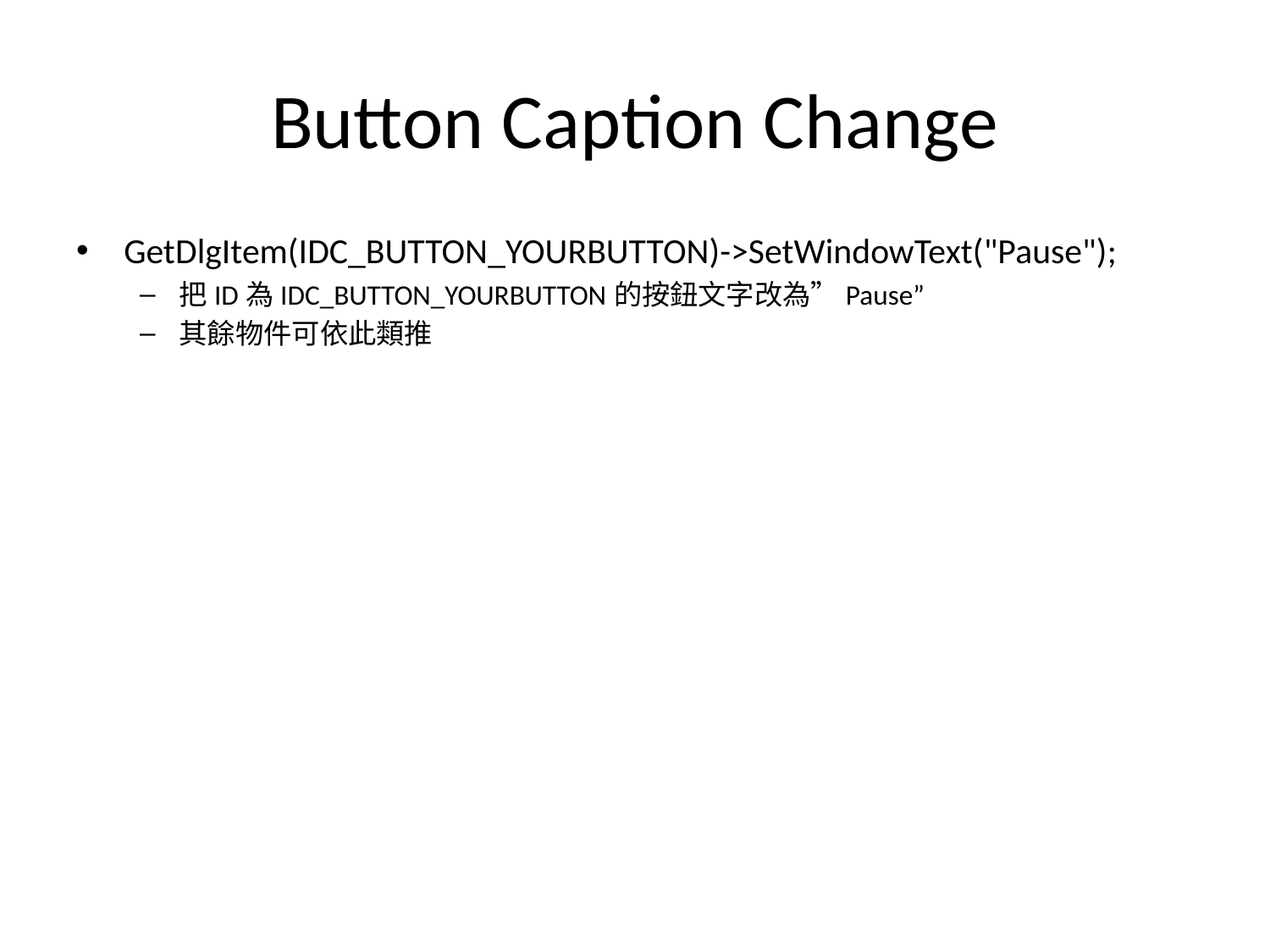

# Button Caption Change
GetDlgItem(IDC_BUTTON_YOURBUTTON)->SetWindowText("Pause");
把ID為IDC_BUTTON_YOURBUTTON的按鈕文字改為”Pause”
其餘物件可依此類推